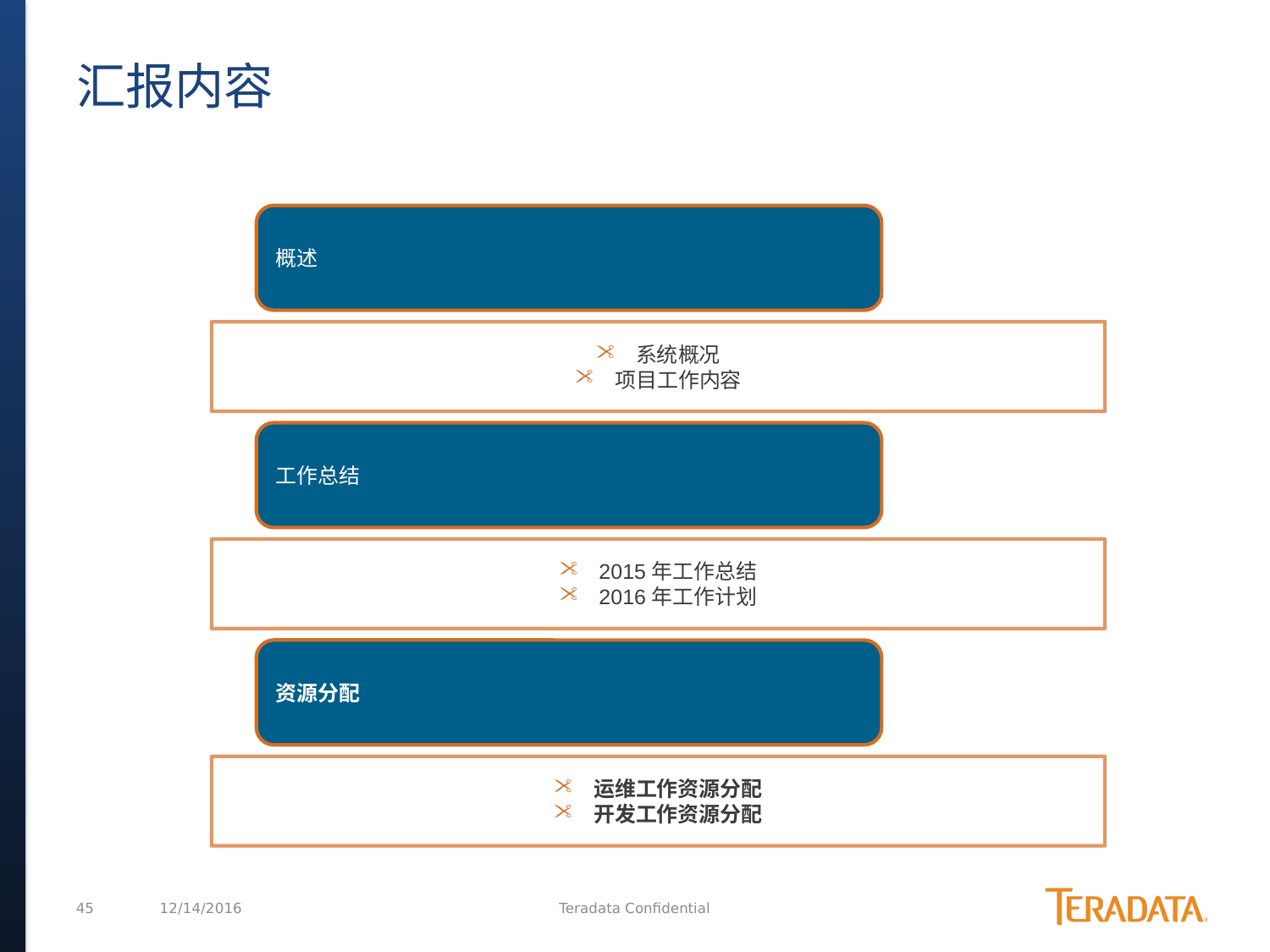

# 汇报内容
资源分配
运维工作资源分配
概述
系统概况
项目工作内容
开发工作资源分配
工作总结
2015年工作总结
2016年工作计划